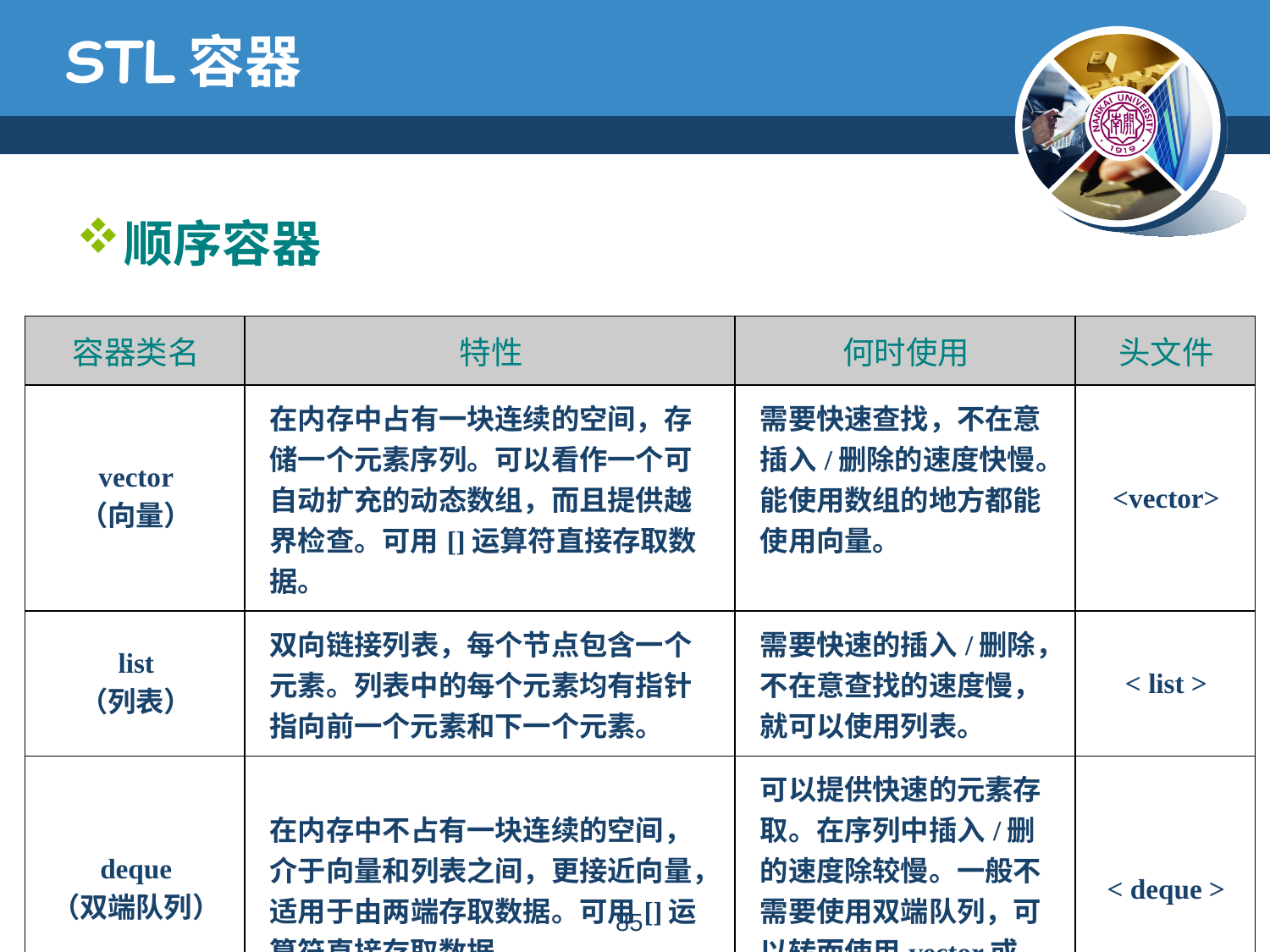

# STL容器
顺序容器
| 容器类名 | 特性 | 何时使用 | 头文件 |
| --- | --- | --- | --- |
| vector （向量） | 在内存中占有一块连续的空间，存储一个元素序列。可以看作一个可自动扩充的动态数组，而且提供越界检查。可用[]运算符直接存取数据。 | 需要快速查找，不在意插入/删除的速度快慢。能使用数组的地方都能使用向量。 | <vector> |
| list （列表） | 双向链接列表，每个节点包含一个元素。列表中的每个元素均有指针指向前一个元素和下一个元素。 | 需要快速的插入/删除，不在意查找的速度慢，就可以使用列表。 | < list > |
| deque （双端队列） | 在内存中不占有一块连续的空间，介于向量和列表之间，更接近向量，适用于由两端存取数据。可用[]运算符直接存取数据。 | 可以提供快速的元素存取。在序列中插入/删的速度除较慢。一般不需要使用双端队列，可以转而使用vector或list。 | < deque > |
85